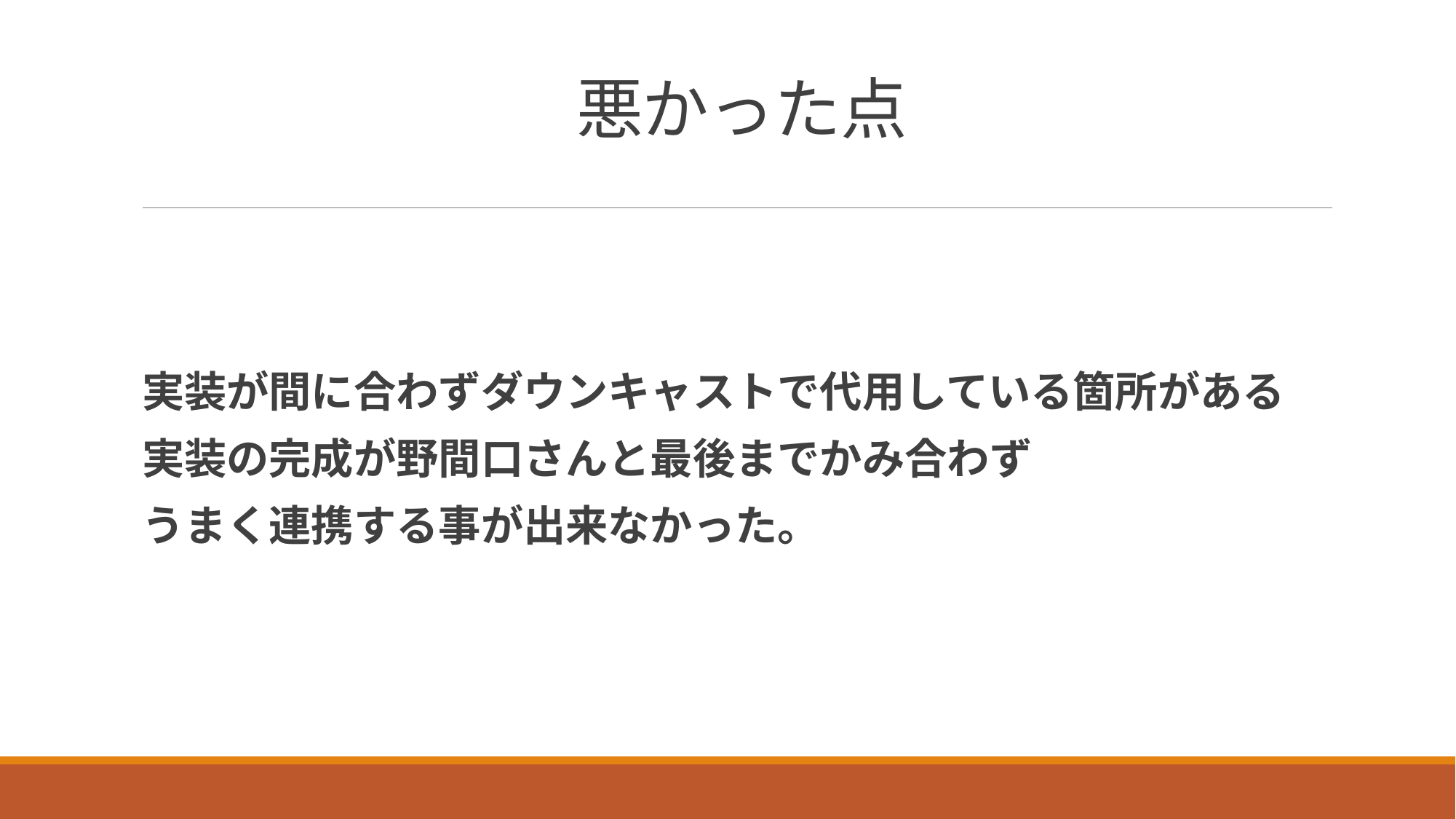

悪かった点
実装が間に合わずダウンキャストで代用している箇所がある
実装の完成が野間口さんと最後までかみ合わず
うまく連携する事が出来なかった。